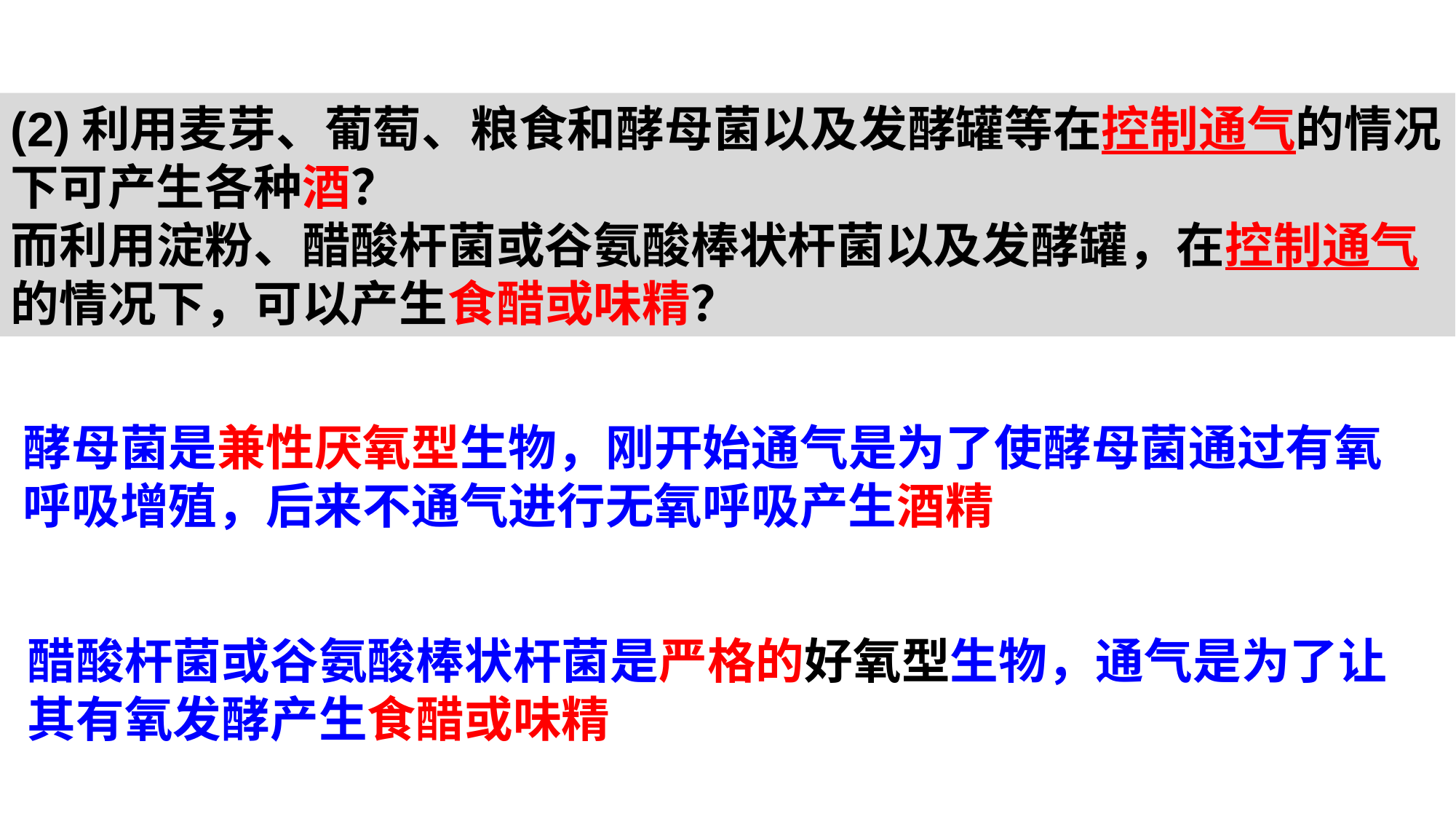

(2)利用麦芽、葡萄、粮食和酵母菌以及发酵罐等在控制通气的情况下可产生各种酒？
而利用淀粉、醋酸杆菌或谷氨酸棒状杆菌以及发酵罐，在控制通气的情况下，可以产生食醋或味精？
酵母菌是兼性厌氧型生物，刚开始通气是为了使酵母菌通过有氧呼吸增殖，后来不通气进行无氧呼吸产生酒精
醋酸杆菌或谷氨酸棒状杆菌是严格的好氧型生物，通气是为了让其有氧发酵产生食醋或味精